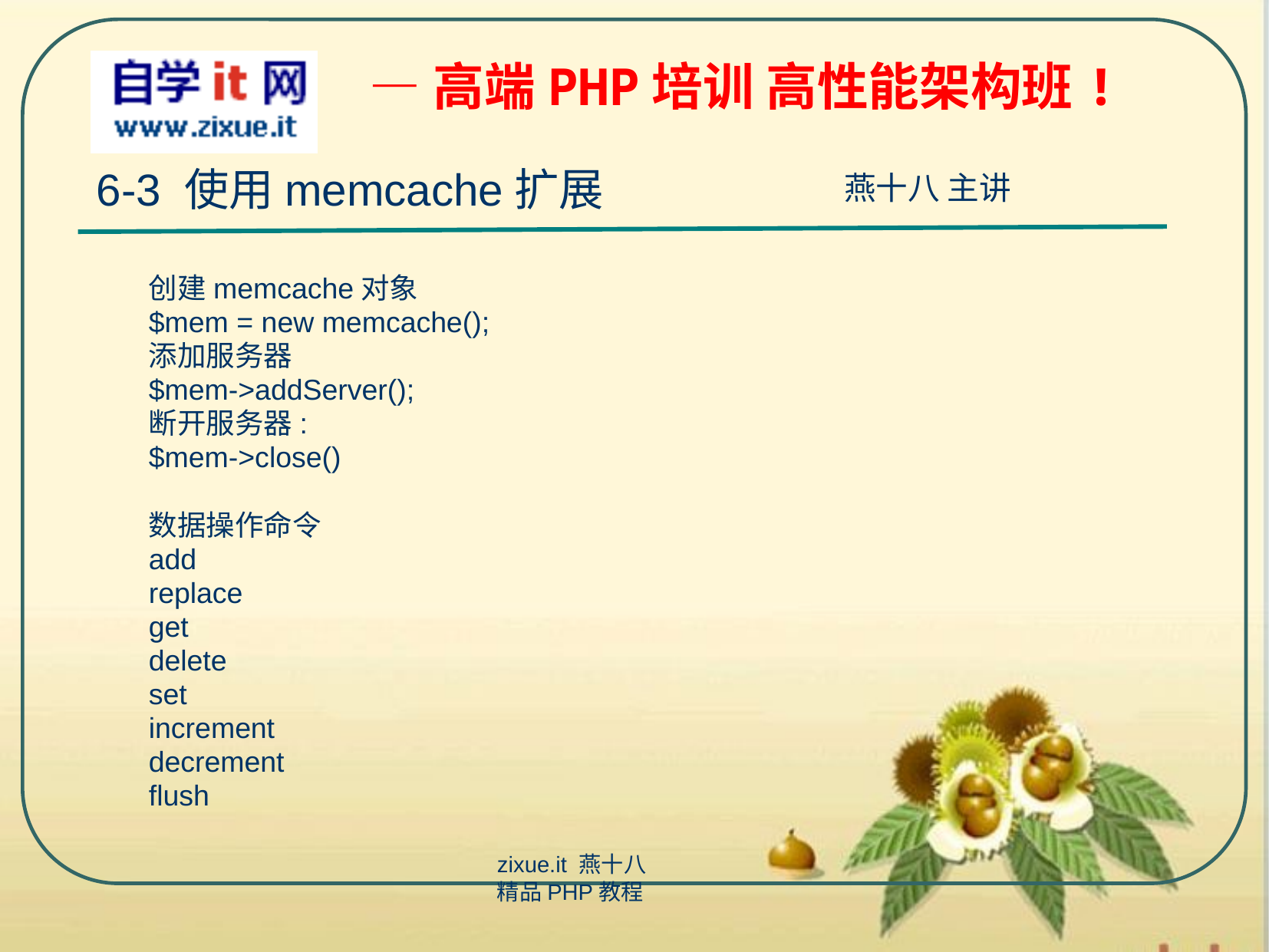

6-3 使用memcache扩展
创建memcache对象
$mem = new memcache();
添加服务器
$mem->addServer();
断开服务器:
$mem->close()

数据操作命令
add
replace
get
delete
set
increment
decrement
flush

zixue.it 燕十八
精品PHP教程